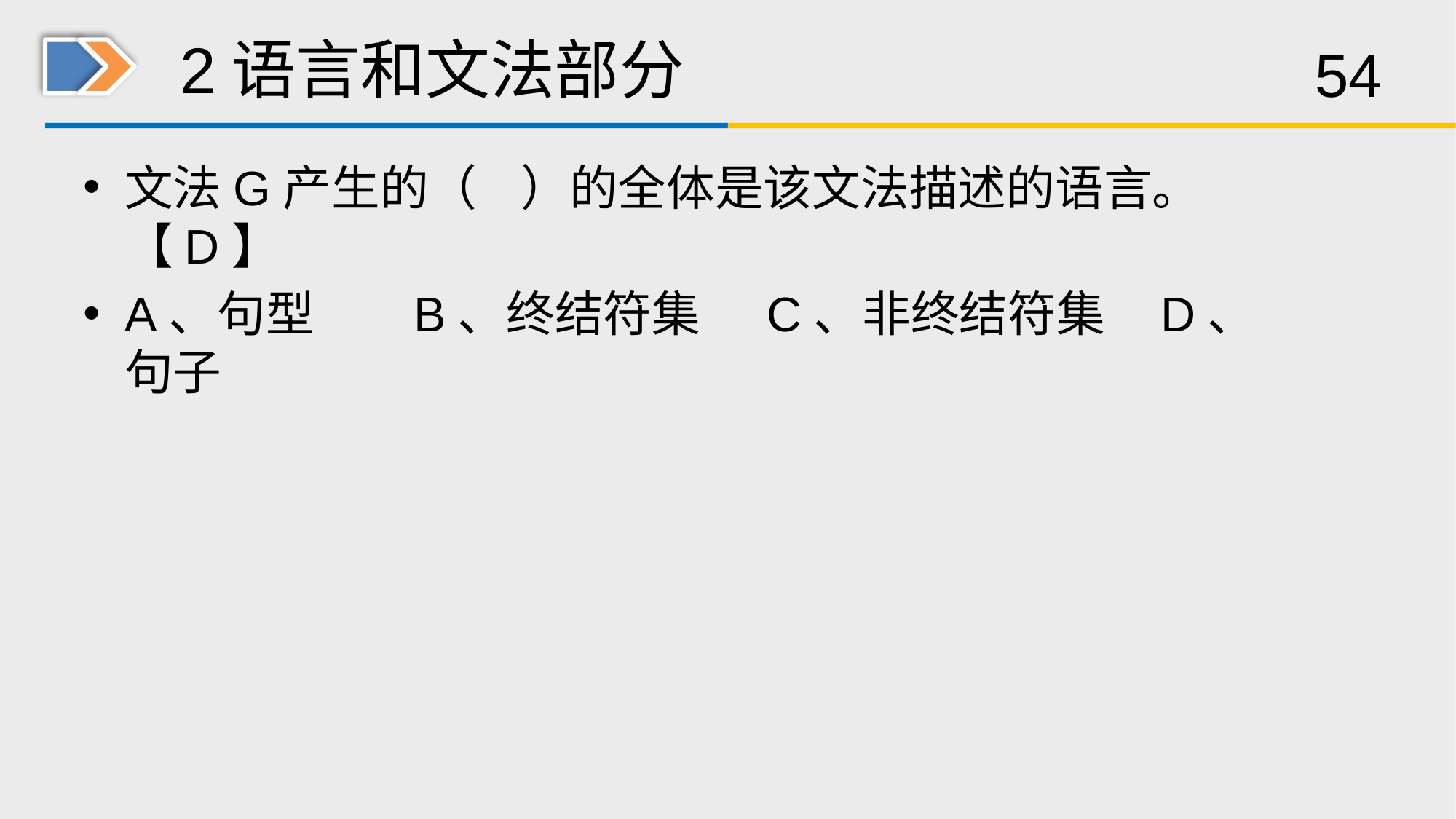

# 2语言和文法部分
54
文法G产生的（    ）的全体是该文法描述的语言。【D】
A、句型        B、终结符集     C、非终结符集    D、句子